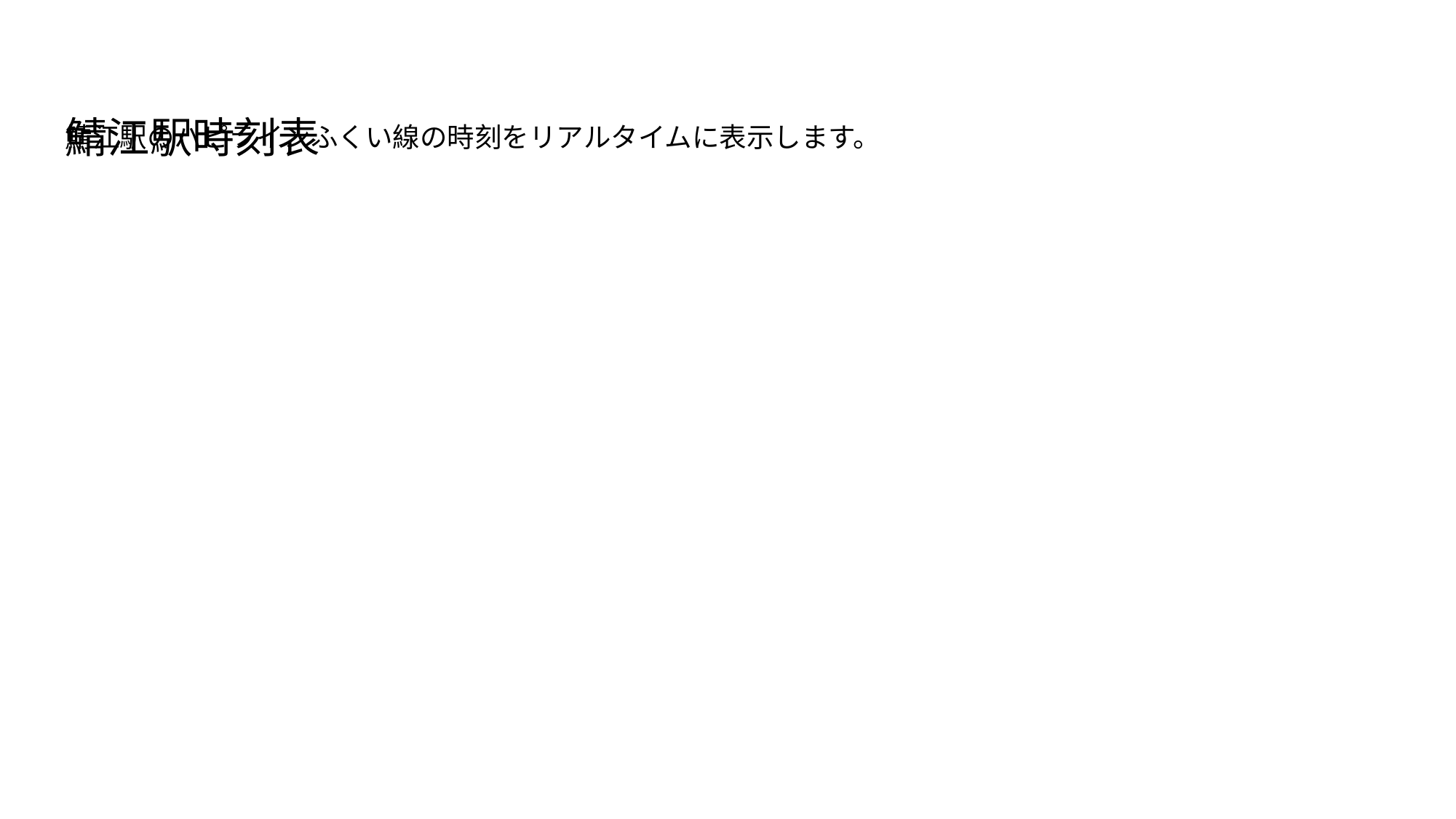

鯖江駅時刻表
鯖江駅のハピラインふくい線の時刻をリアルタイムに表示します。